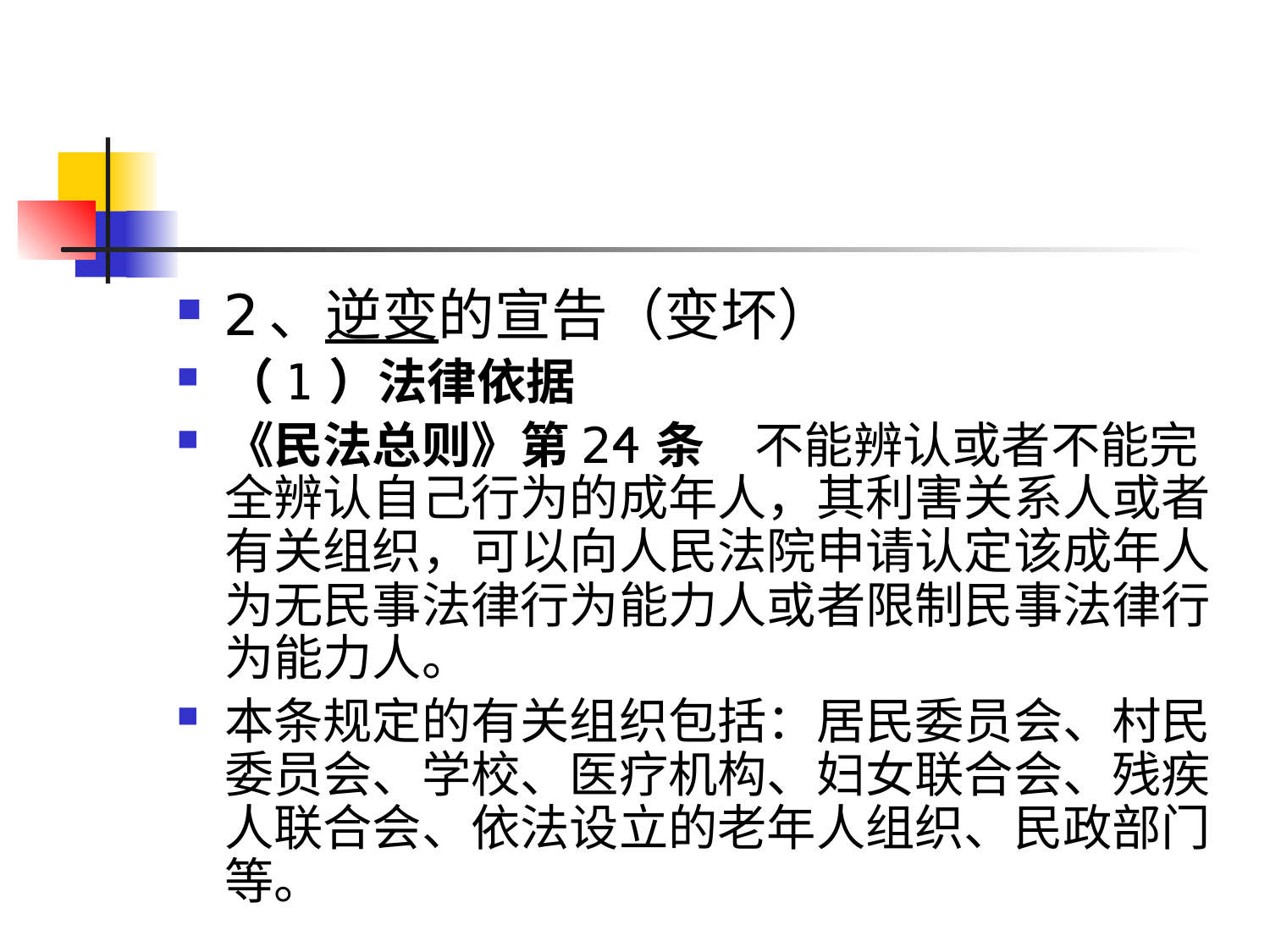

#
2、逆变的宣告（变坏）
（1）法律依据
《民法总则》第24条　不能辨认或者不能完全辨认自己行为的成年人，其利害关系人或者有关组织，可以向人民法院申请认定该成年人为无民事法律行为能力人或者限制民事法律行为能力人。
本条规定的有关组织包括：居民委员会、村民委员会、学校、医疗机构、妇女联合会、残疾人联合会、依法设立的老年人组织、民政部门等。